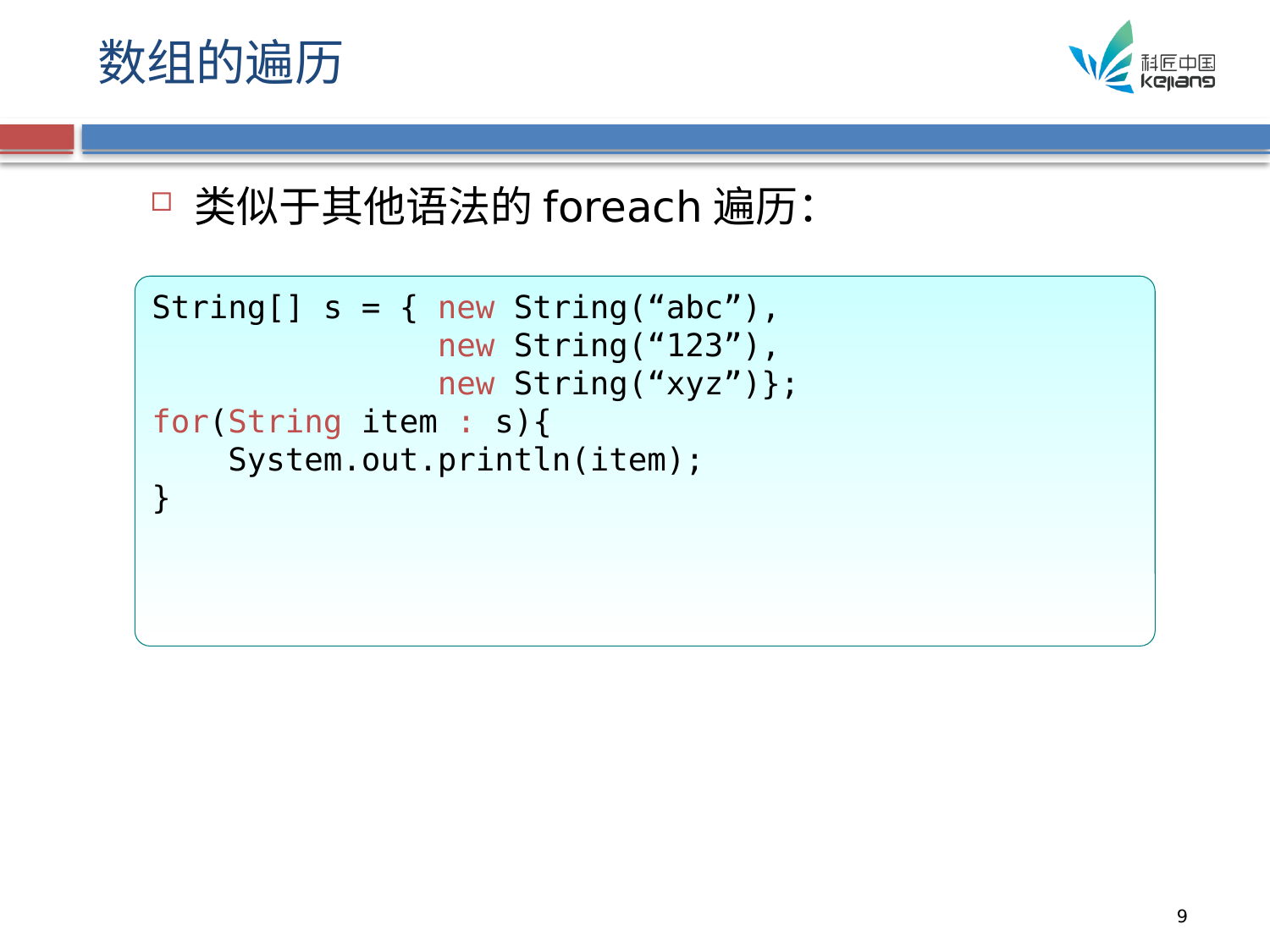

# 数组的遍历
类似于其他语法的foreach遍历：
String[] s = { new String(“abc”),
               new String(“123”),
               new String(“xyz”)};
for(String item : s){
    System.out.println(item);
}
9